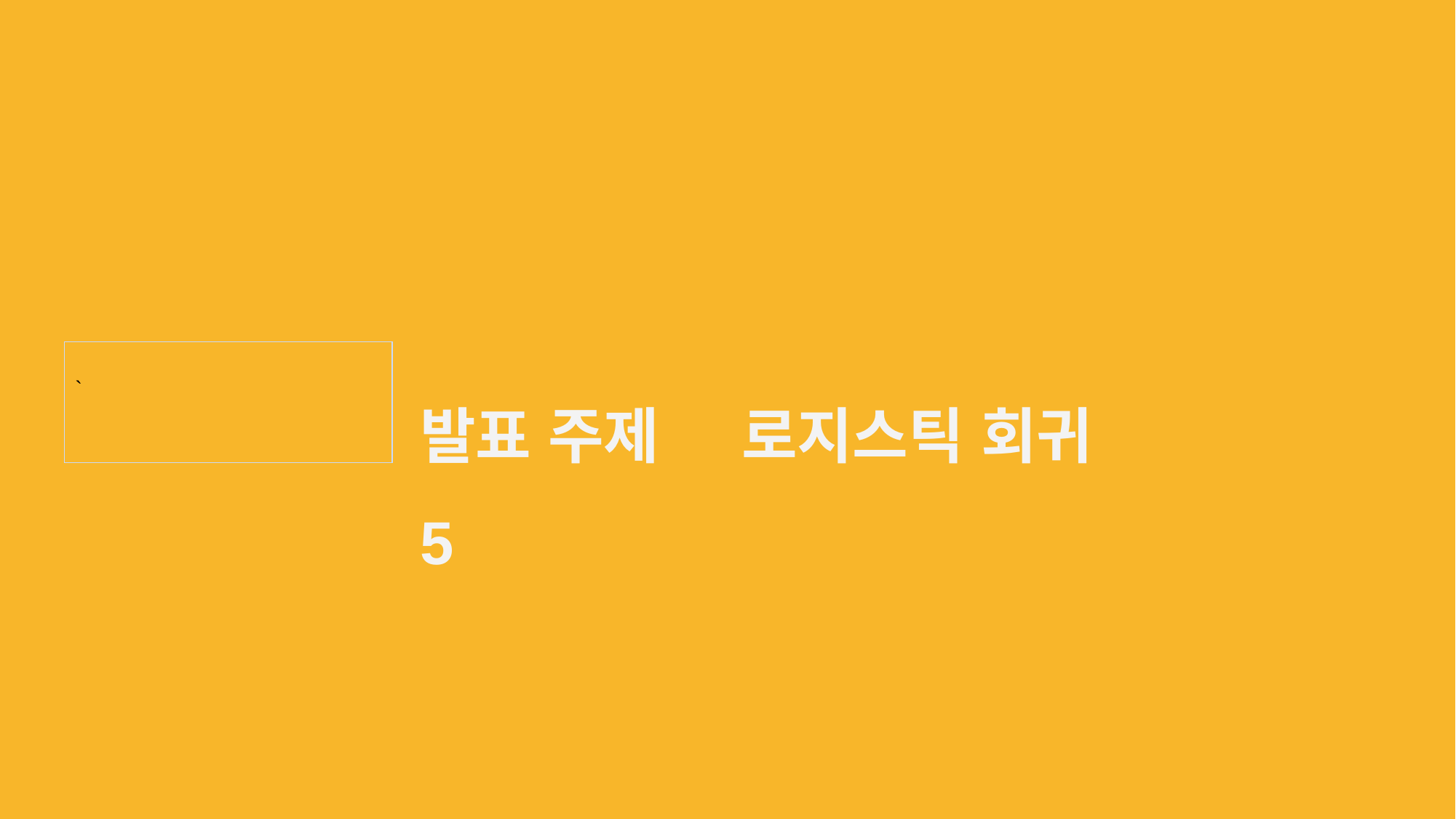

| 발표 주제 5 | 로지스틱 회귀 |
| --- | --- |
| ` |
| --- |